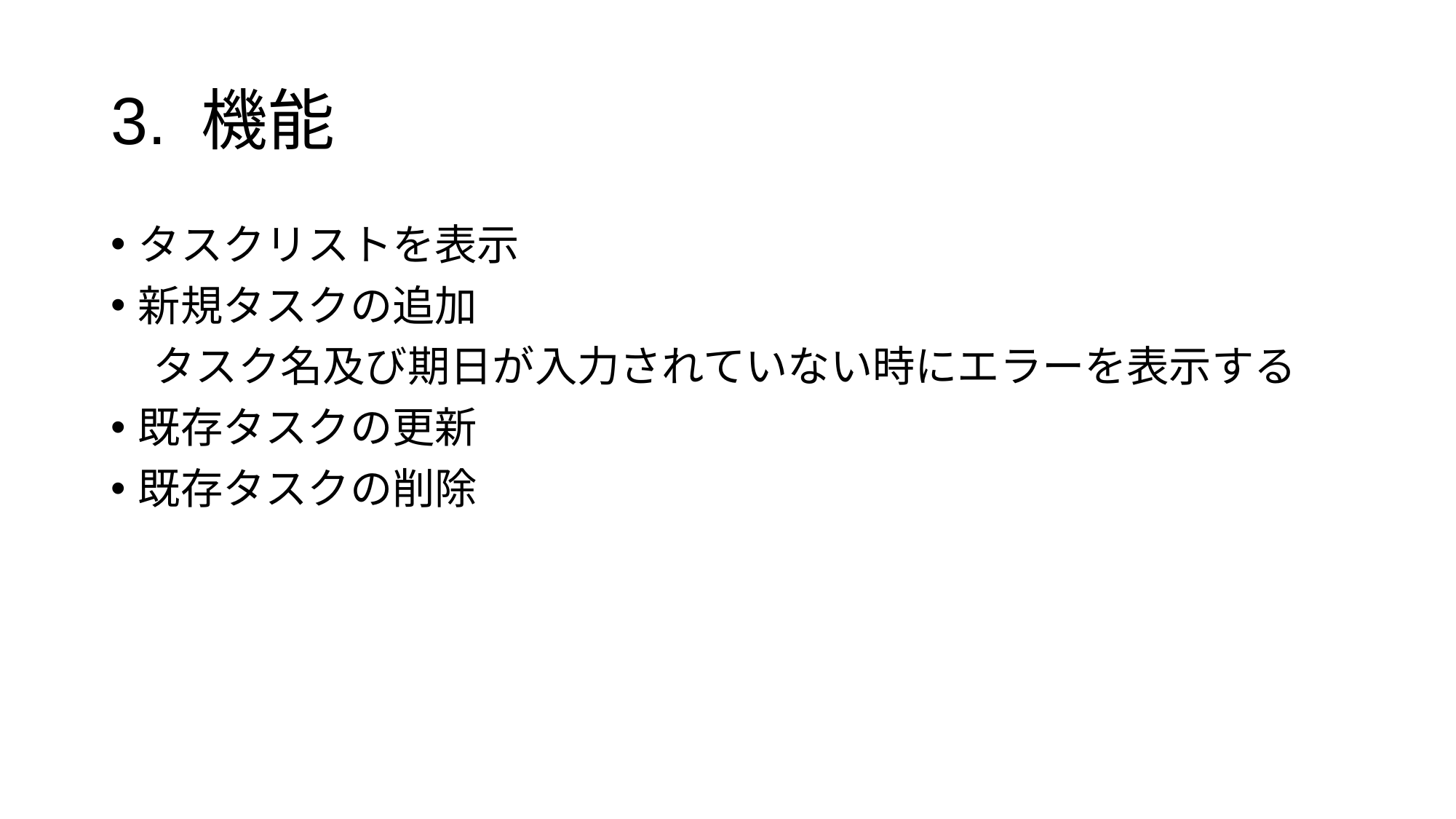

# 3. 機能
タスクリストを表示
新規タスクの追加
　タスク名及び期日が入力されていない時にエラーを表示する
既存タスクの更新
既存タスクの削除